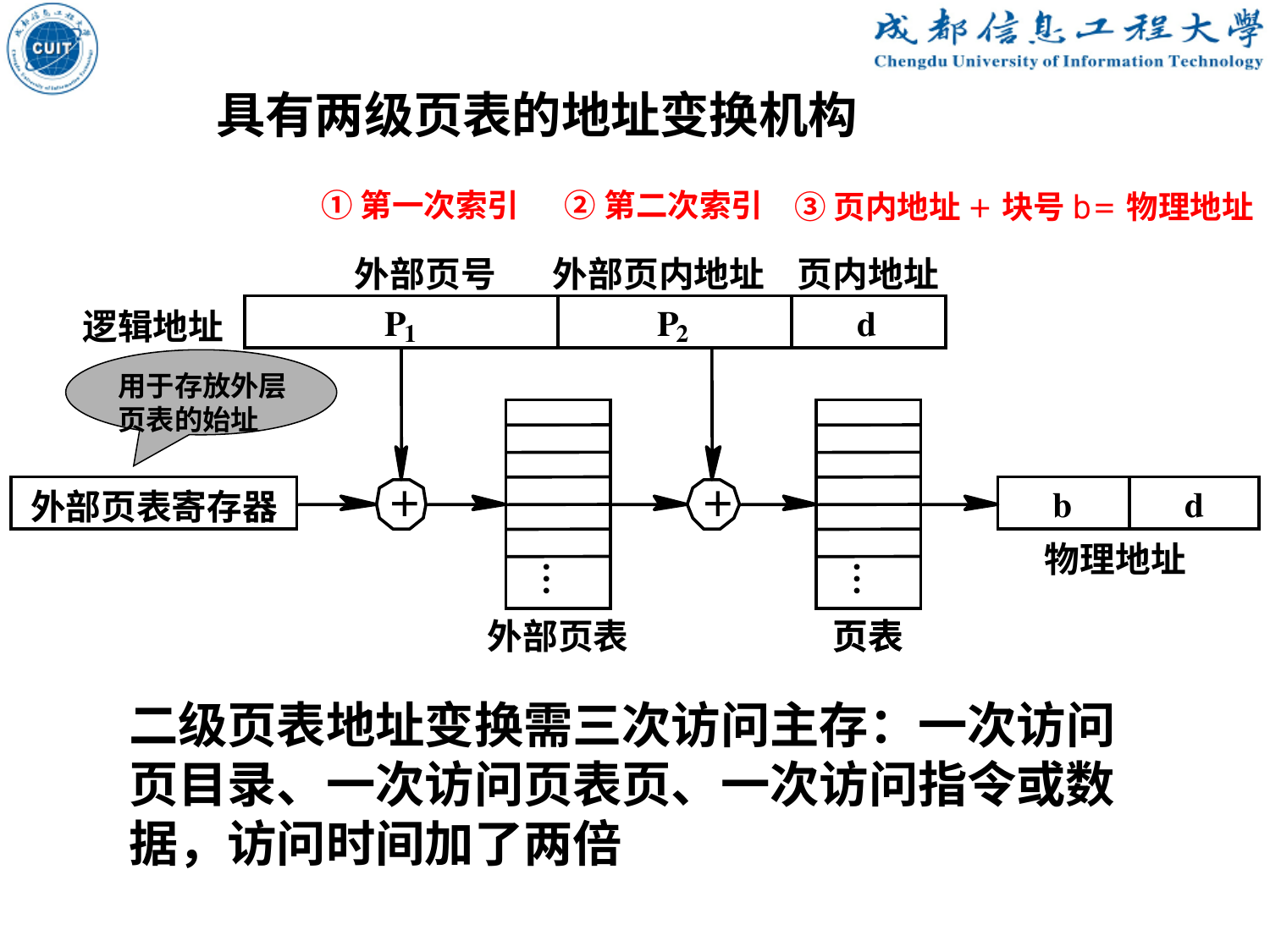

具有两级页表的地址变换机构
②第二次索引
①第一次索引
③页内地址+块号b=物理地址
外部页号
外部页内地址
页内地址

P
P
d
逻辑地址
1
2

用于存放外层
页表的始址

＋
＋
b
d
外部页表寄存器

物理地址

…
…
外部页表
页表
页表
二级页表地址变换需三次访问主存：一次访问页目录、一次访问页表页、一次访问指令或数据，访问时间加了两倍